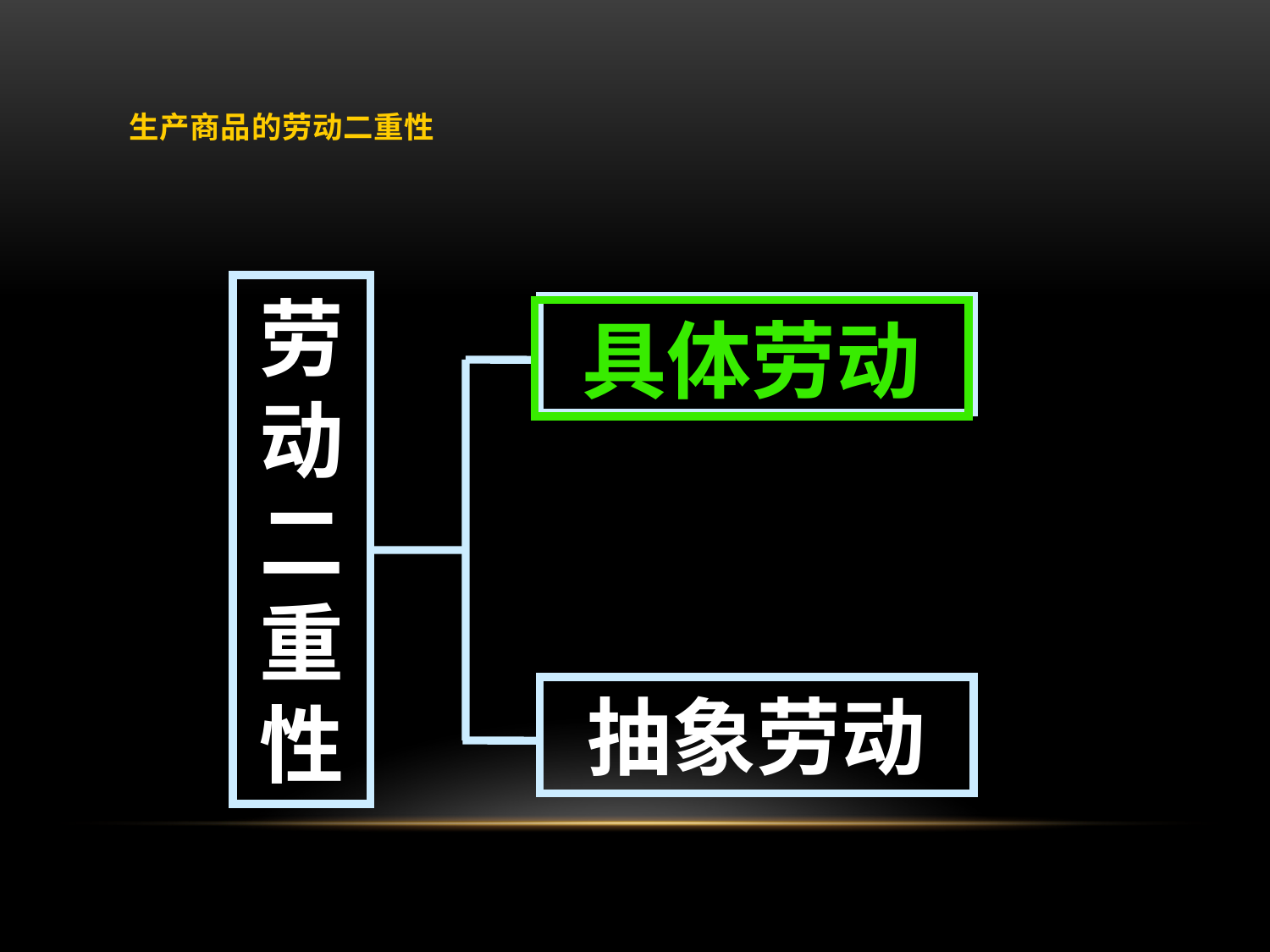

生产商品的劳动二重性
劳
动
二
重
性
具体劳动
具体劳动

抽象劳动